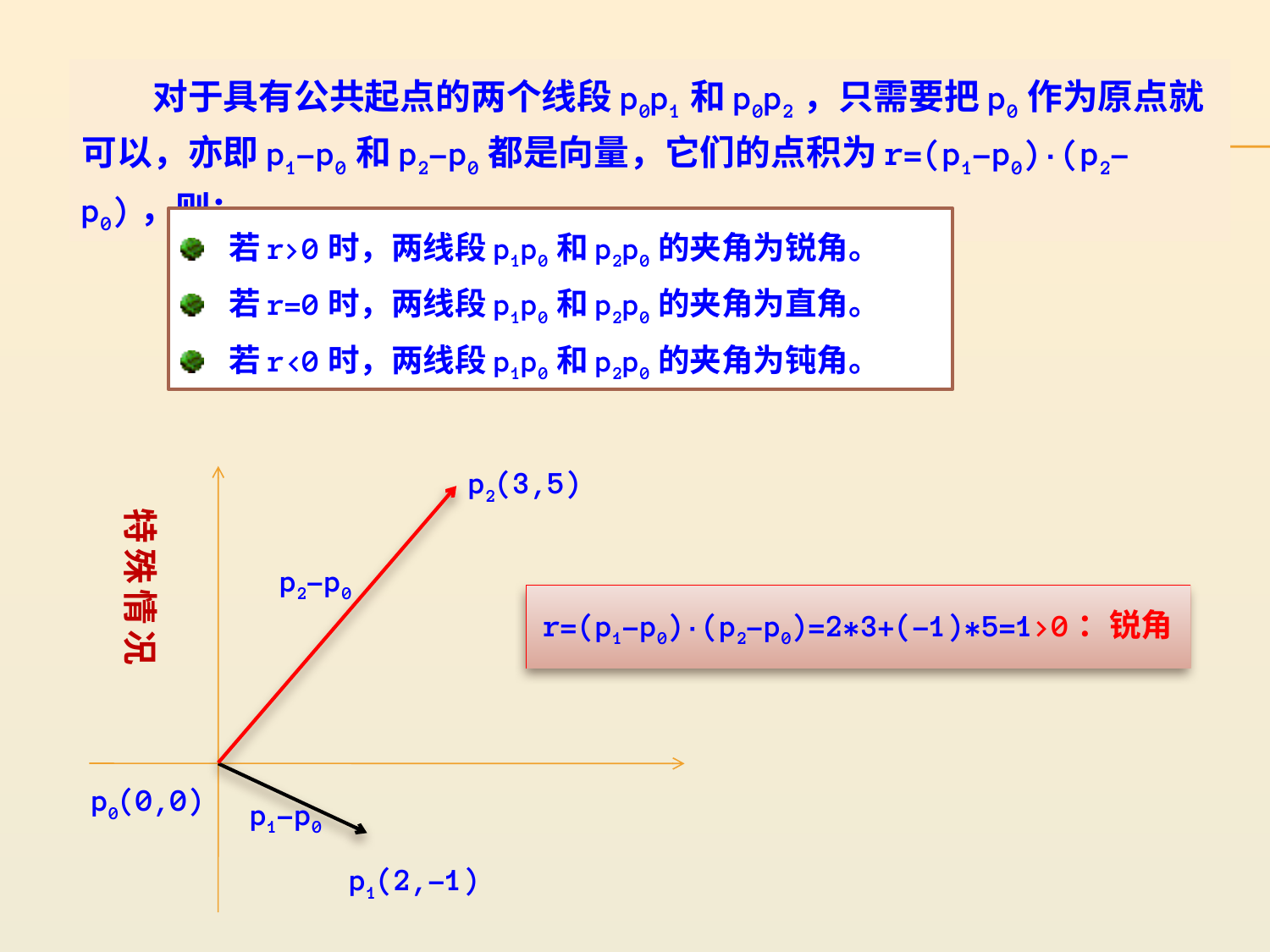

对于具有公共起点的两个线段p0p1和p0p2，只需要把p0作为原点就可以，亦即p1-p0和p2-p0都是向量，它们的点积为r=(p1-p0)·(p2-p0)，则：
若r>0时，两线段p1p0和p2p0的夹角为锐角。
若r=0时，两线段p1p0和p2p0的夹角为直角。
若r<0时，两线段p1p0和p2p0的夹角为钝角。
p2(3,5)
p2-p0
r=(p1-p0)·(p2-p0)=2*3+(-1)*5=1>0：锐角
p0(0,0)
p1-p0
p1(2,-1)
特殊情况